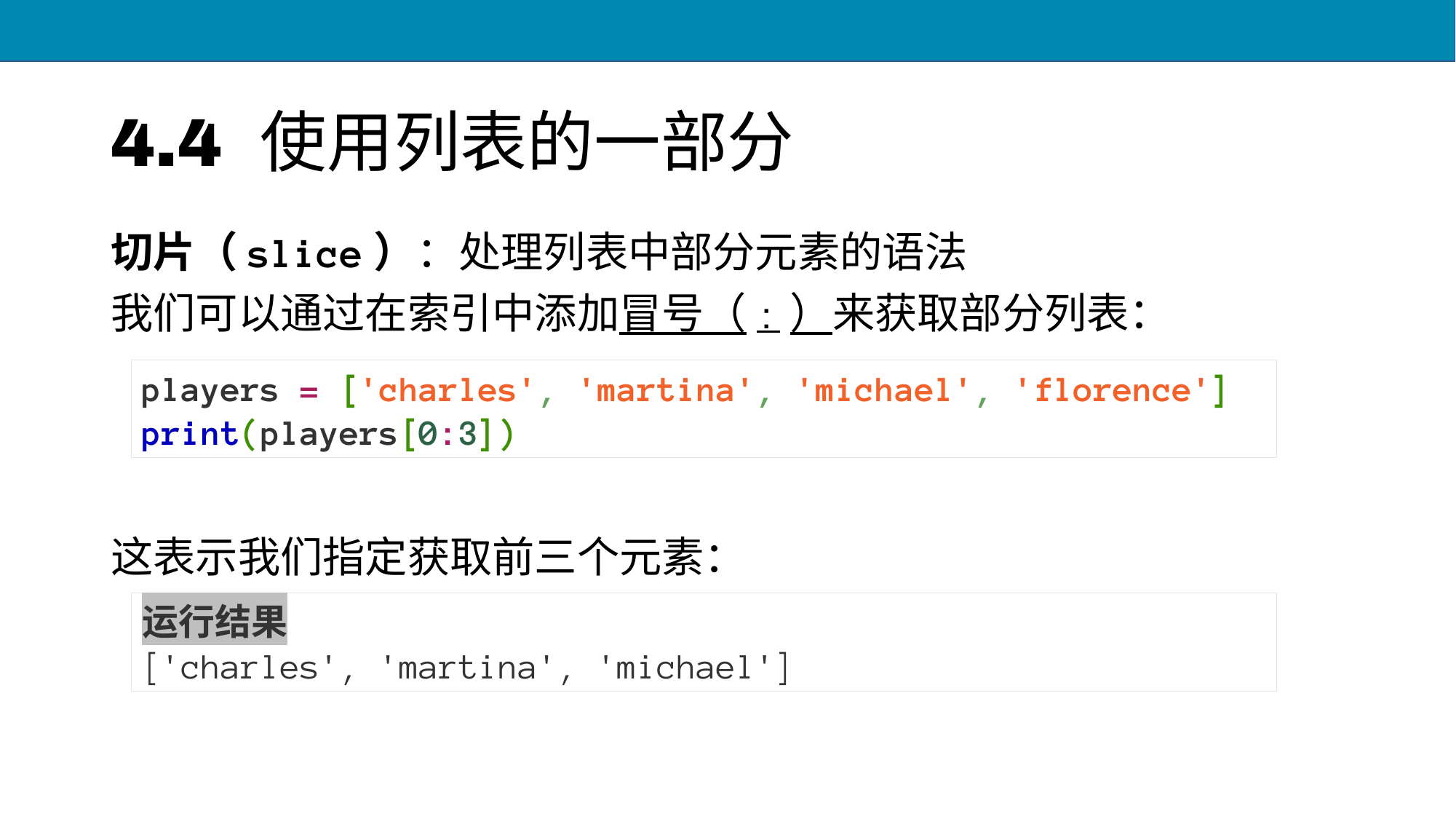

# 4.4 使用列表的一部分
切片（slice）：处理列表中部分元素的语法
我们可以通过在索引中添加冒号（:）来获取部分列表：

这表示我们指定获取前三个元素：

players = ['charles', 'martina', 'michael', 'florence']
print(players[0:3])
运行结果
['charles', 'martina', 'michael']